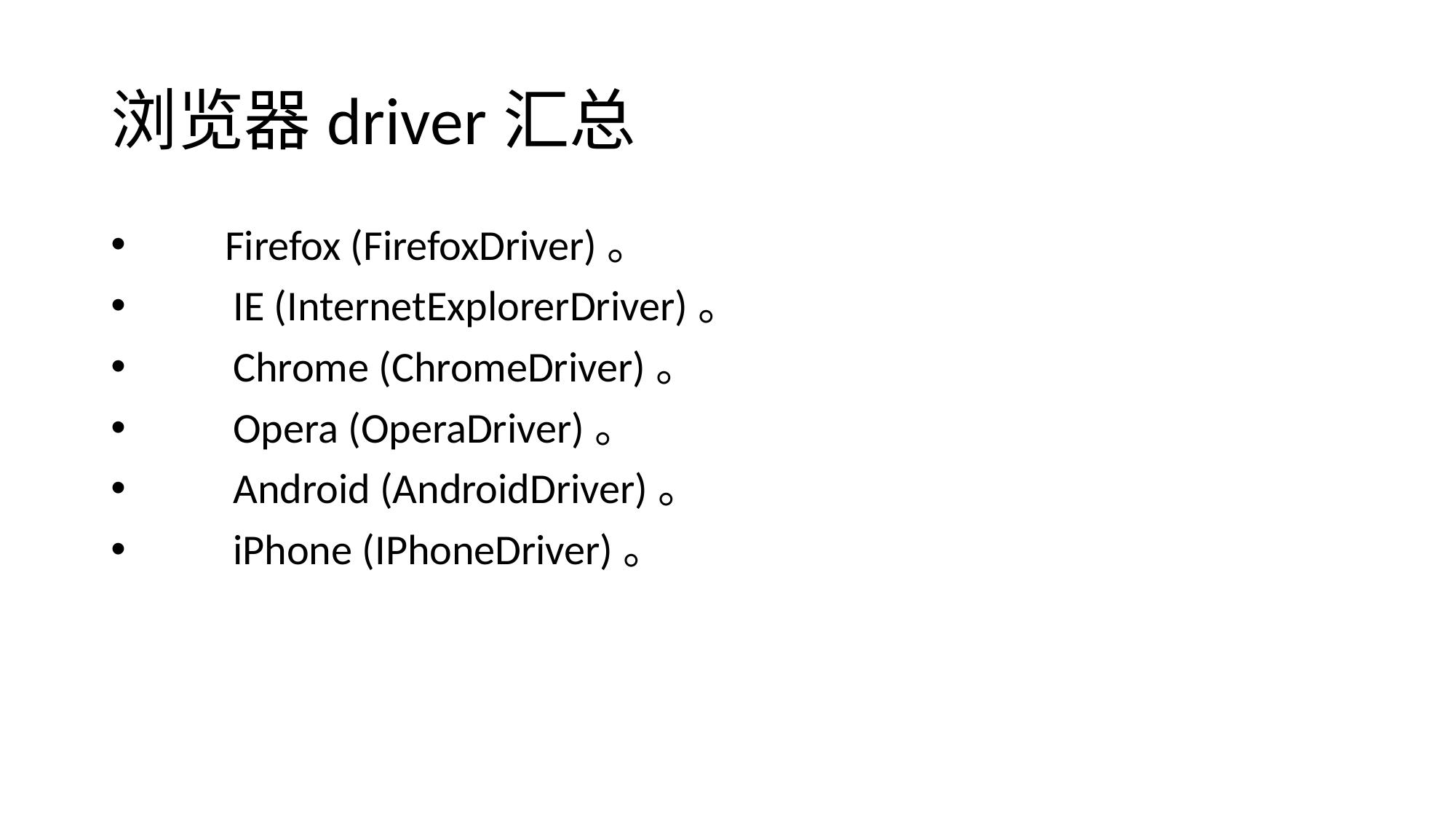

# 浏览器driver汇总
         Firefox (FirefoxDriver)。
　　IE (InternetExplorerDriver)。
　　Chrome (ChromeDriver)。
　　Opera (OperaDriver)。
　　Android (AndroidDriver)。
　　iPhone (IPhoneDriver)。